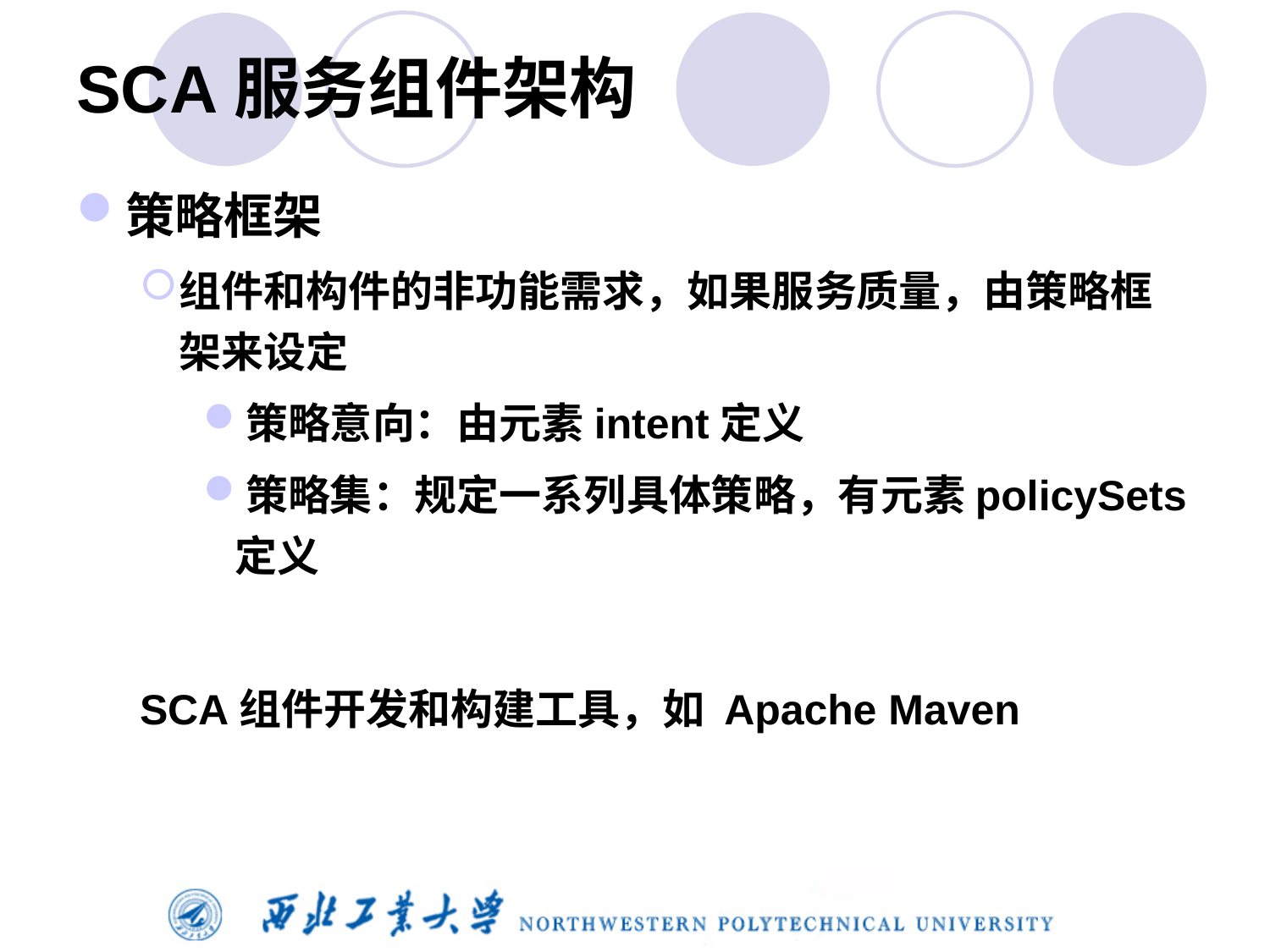

# SCA服务组件架构
策略框架
组件和构件的非功能需求，如果服务质量，由策略框架来设定
策略意向：由元素intent定义
策略集：规定一系列具体策略，有元素policySets定义

SCA组件开发和构建工具，如 Apache Maven